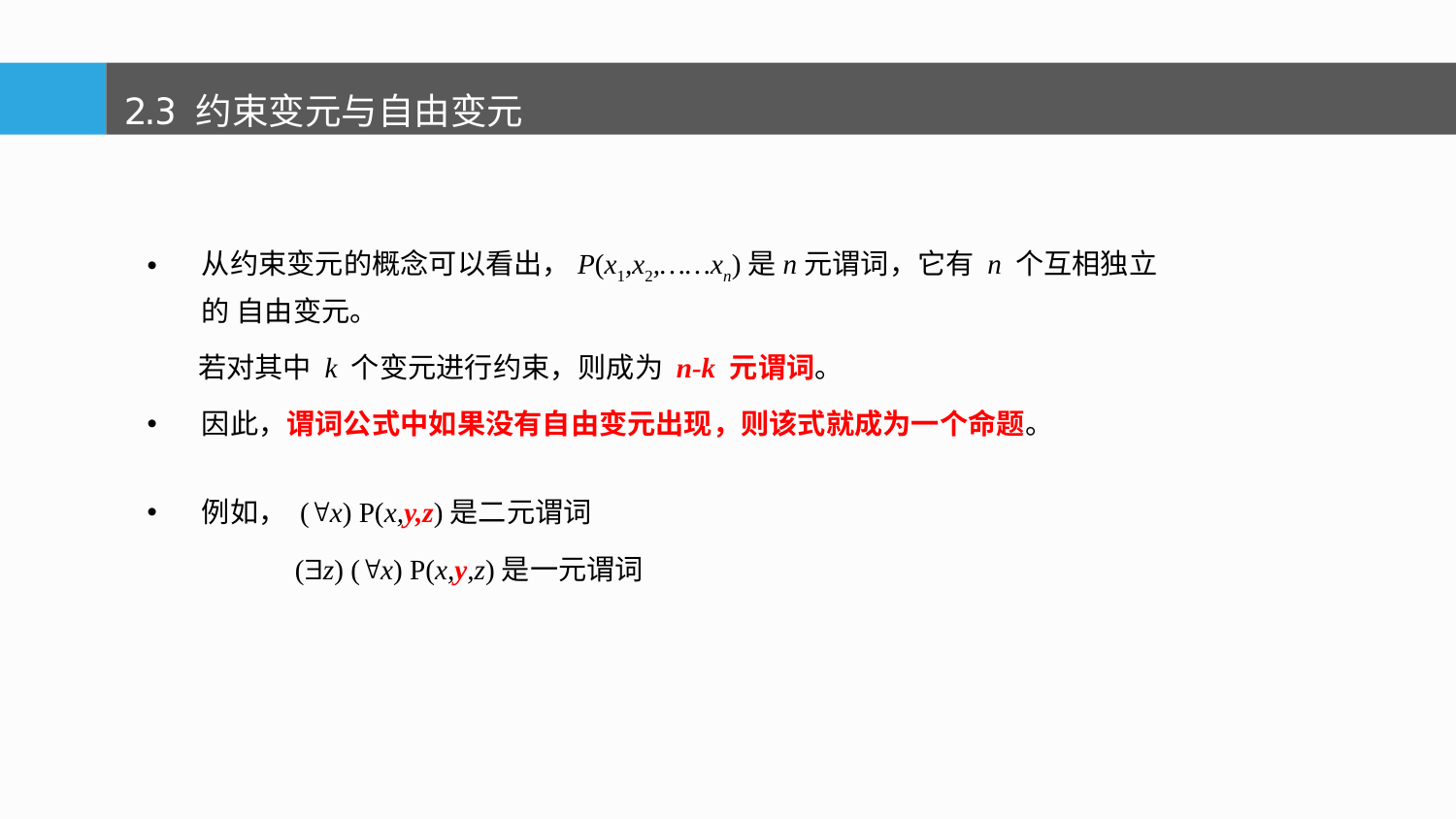

2.3 约束变元与自由变元

从约束变元的概念可以看出，P(x1,x2,……xn)是n元谓词，它有 n 个互相独立的 自由变元。
       若对其中 k 个变元进行约束，则成为 n-k 元谓词。
因此，谓词公式中如果没有自由变元出现，则该式就成为一个命题。
例如， (∀x) P(x,y,z)是二元谓词
                     (∃z) (∀x) P(x,y,z)是一元谓词